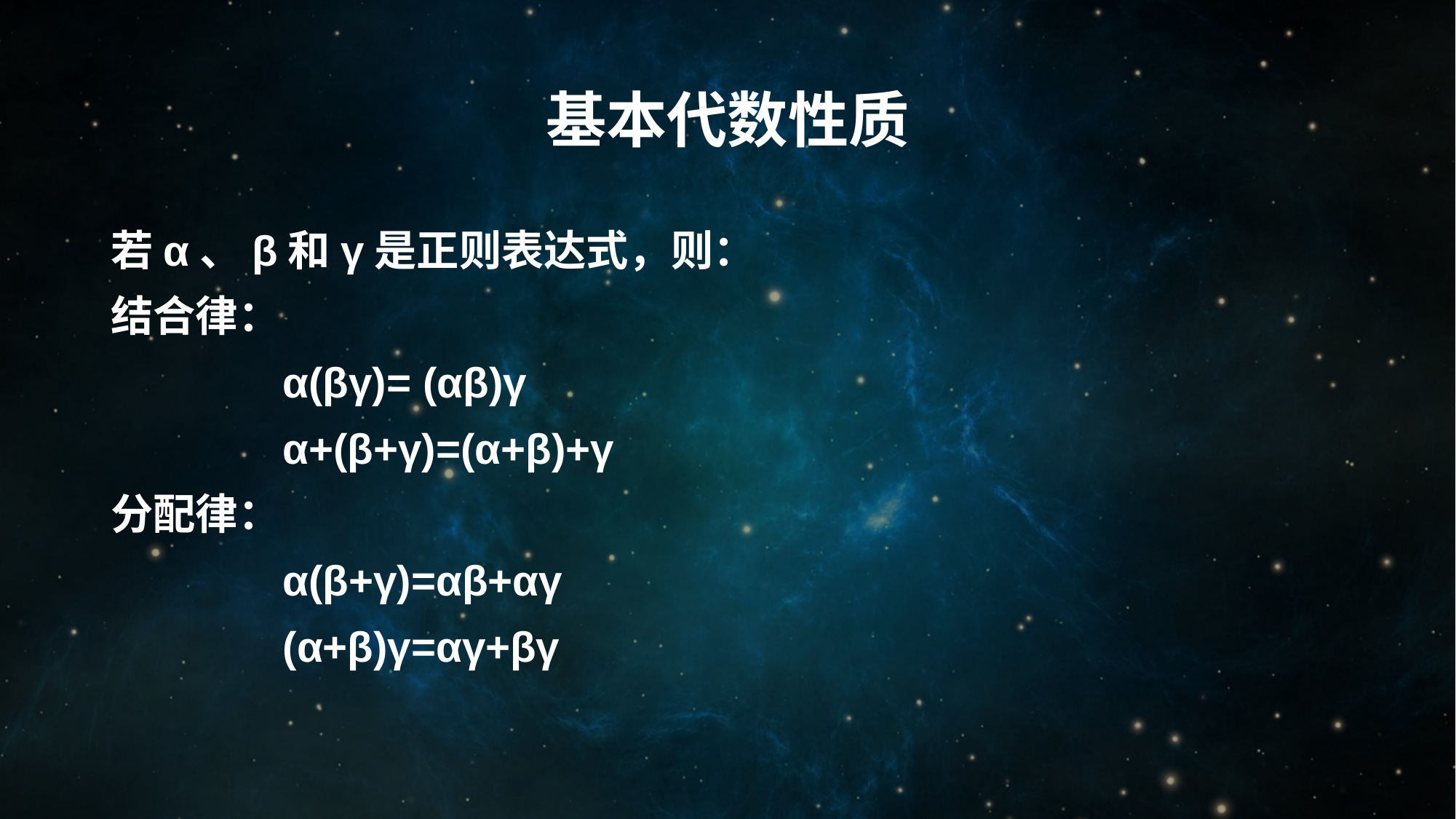

# 基本代数性质
若α、β和γ是正则表达式，则：
结合律：
α(βγ)= (αβ)γ
α+(β+γ)=(α+β)+γ
分配律：
α(β+γ)=αβ+αγ
(α+β)γ=αγ+βγ